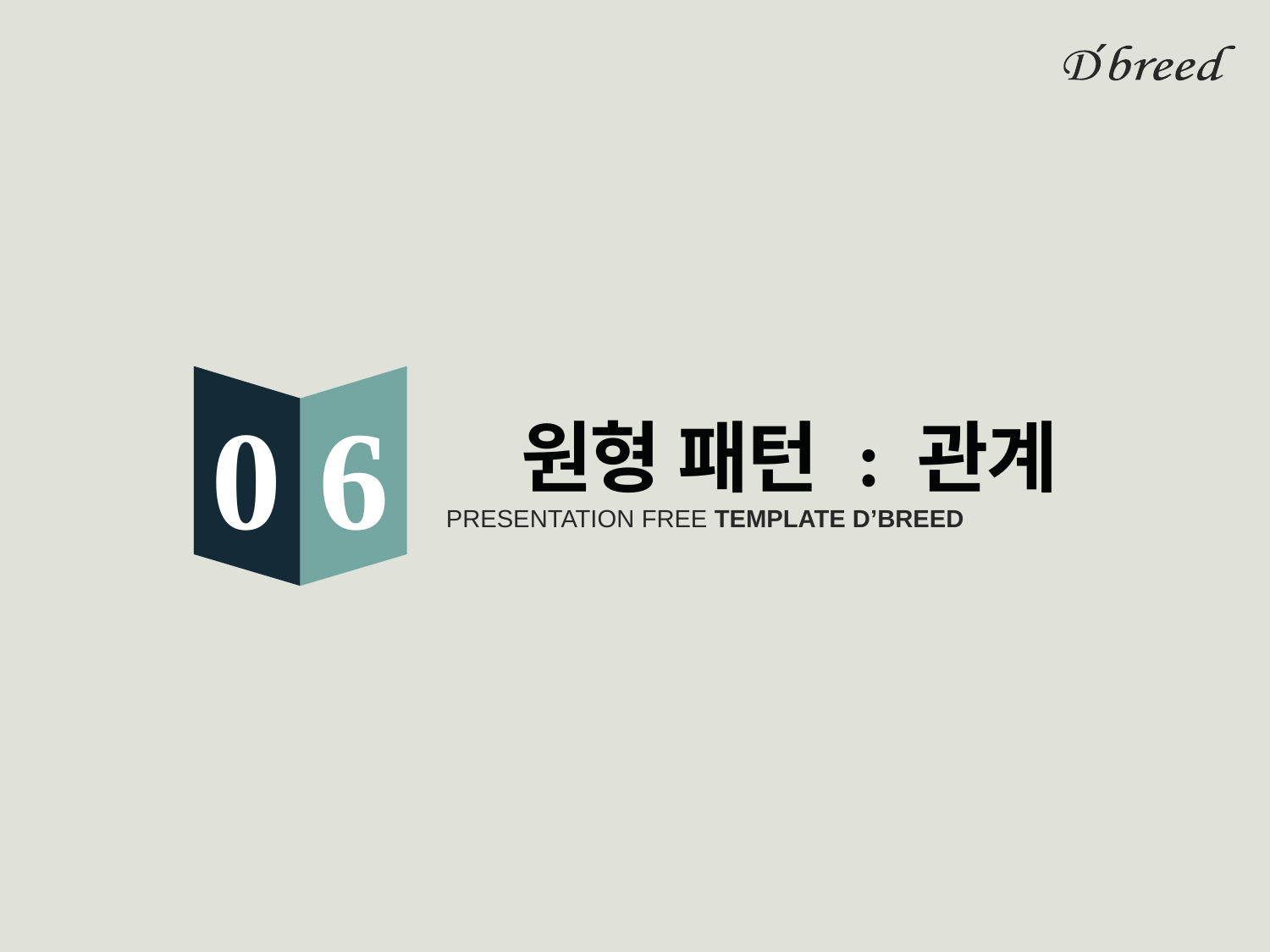

0
6
원형 패턴 : 관계
PRESENTATION FREE TEMPLATE D’BREED